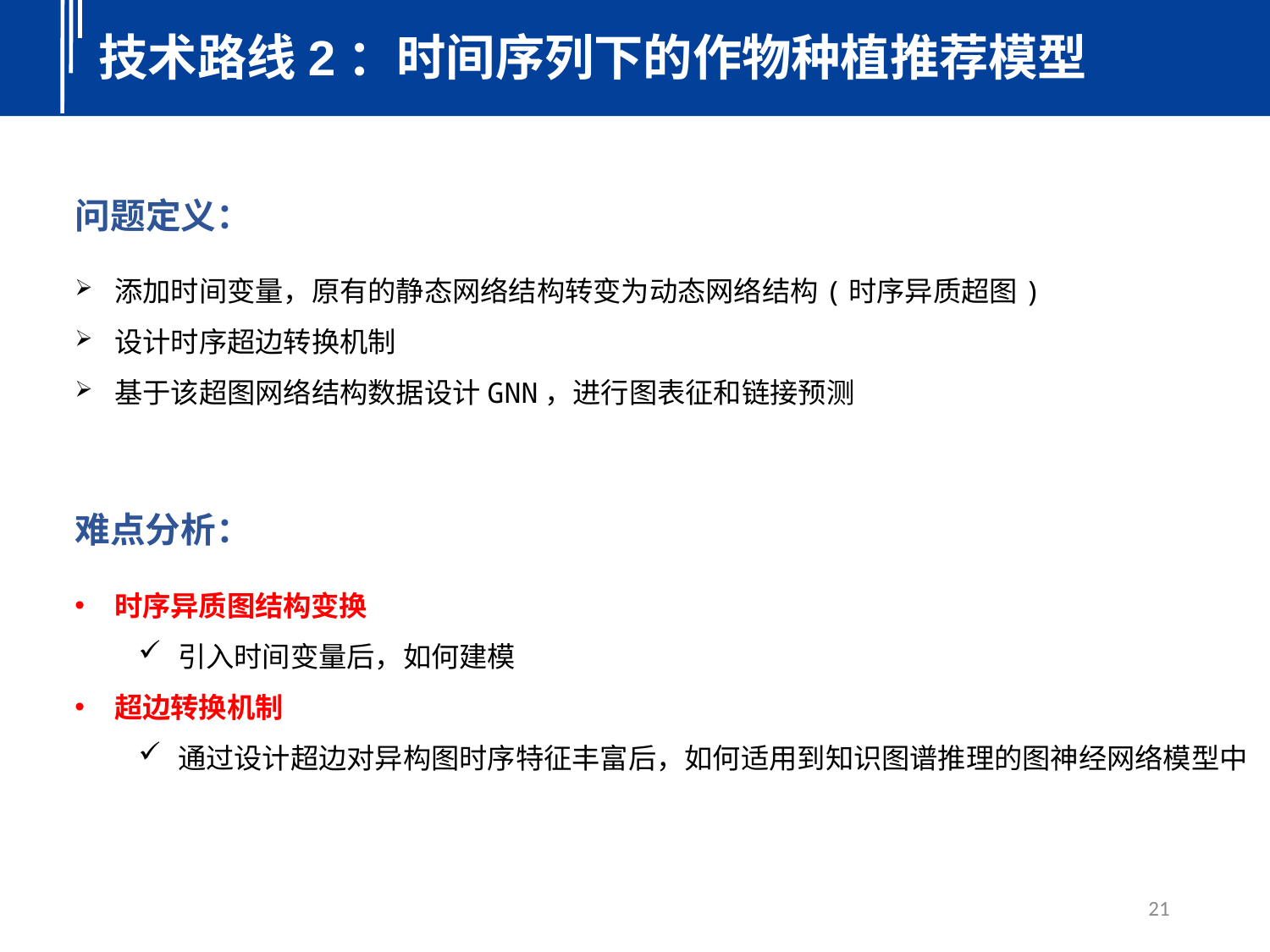

技术路线2：时间序列下的作物种植推荐模型
问题定义：
添加时间变量，原有的静态网络结构转变为动态网络结构(时序异质超图)
设计时序超边转换机制
基于该超图网络结构数据设计GNN，进行图表征和链接预测
难点分析：
时序异质图结构变换
引入时间变量后，如何建模
超边转换机制
通过设计超边对异构图时序特征丰富后，如何适用到知识图谱推理的图神经网络模型中
21